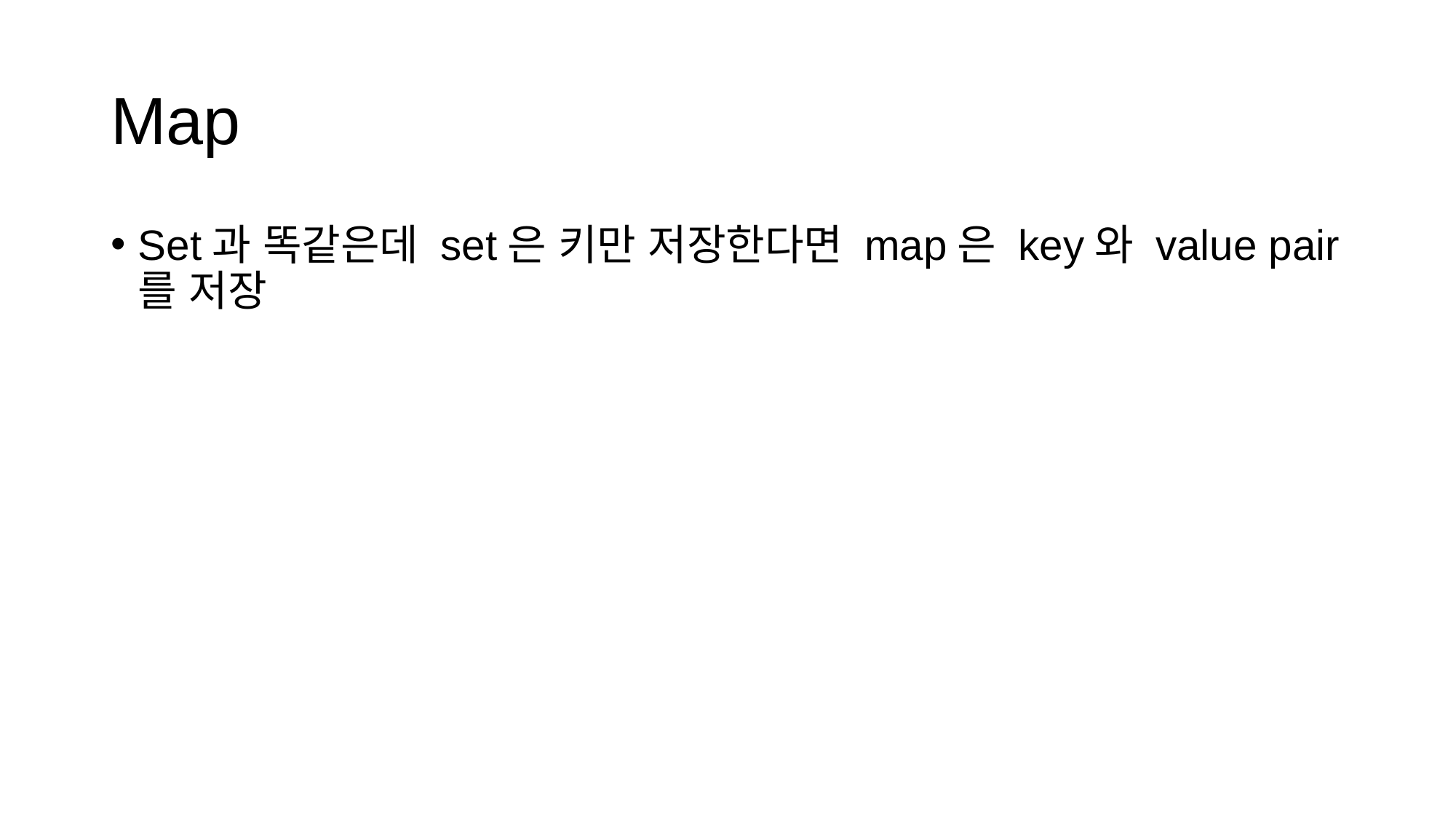

# Map
Set과 똑같은데 set은 키만 저장한다면 map은 key와 value pair를 저장